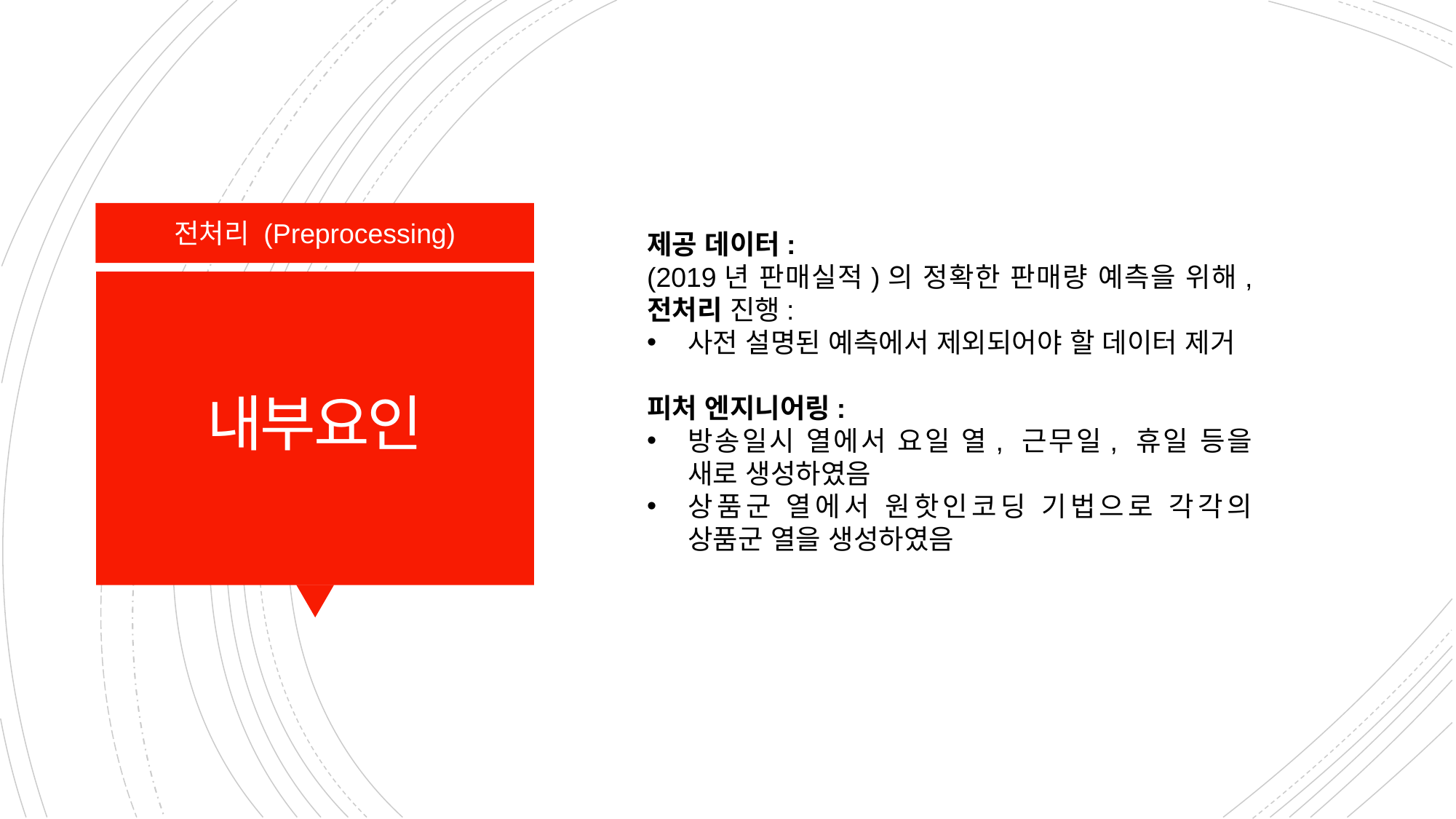

전처리 (Preprocessing)
제공 데이터:
(2019년 판매실적)의 정확한 판매량 예측을 위해, 전처리 진행:
사전 설명된 예측에서 제외되어야 할 데이터 제거

피처 엔지니어링:
방송일시 열에서 요일 열, 근무일, 휴일 등을 새로 생성하였음
상품군 열에서 원핫인코딩 기법으로 각각의 상품군 열을 생성하였음
# 내부요인